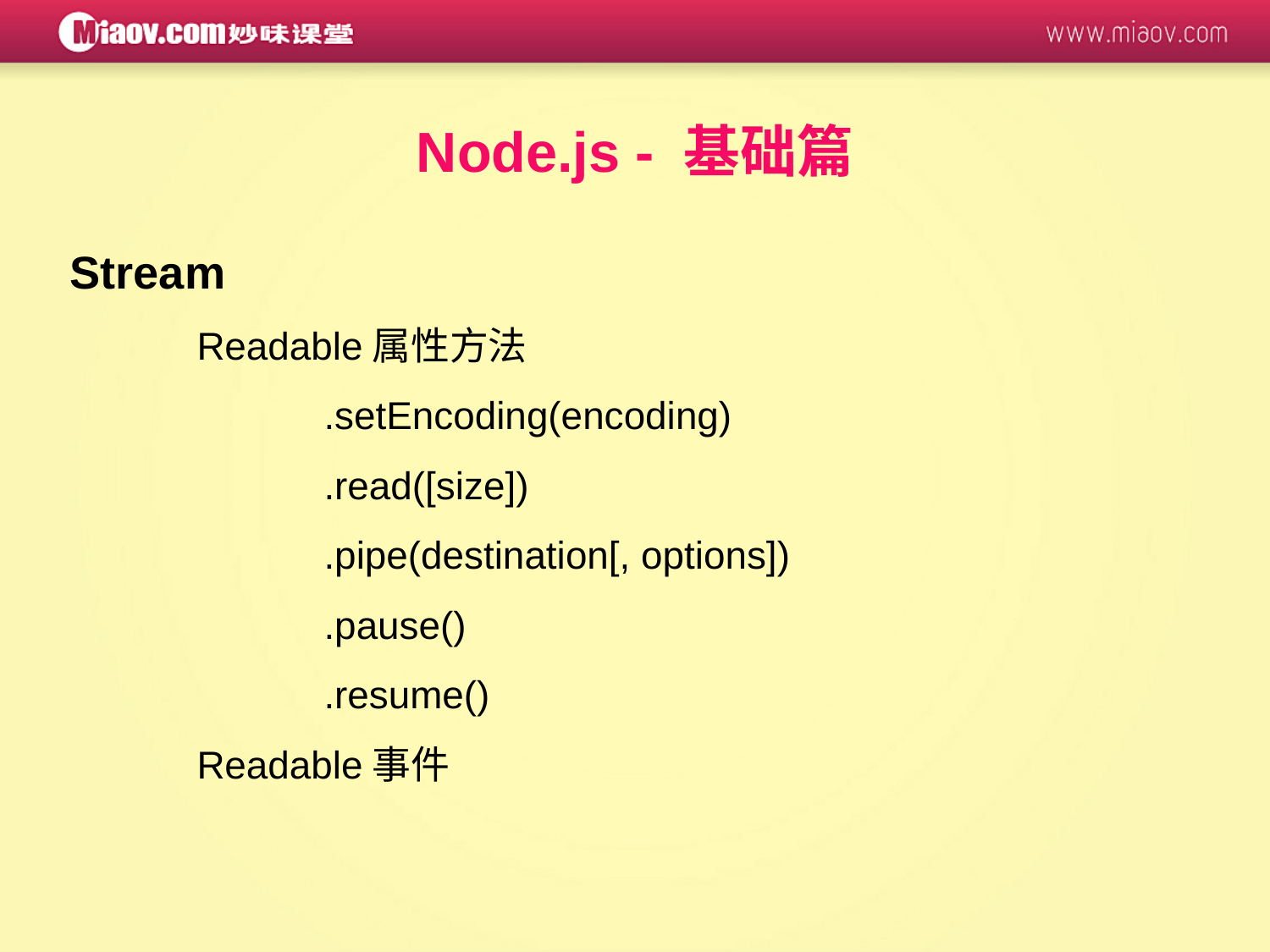

Node.js - 基础篇
Stream
	Readable属性方法
		.setEncoding(encoding)
		.read([size])
		.pipe(destination[, options])
		.pause()
		.resume()
	Readable事件